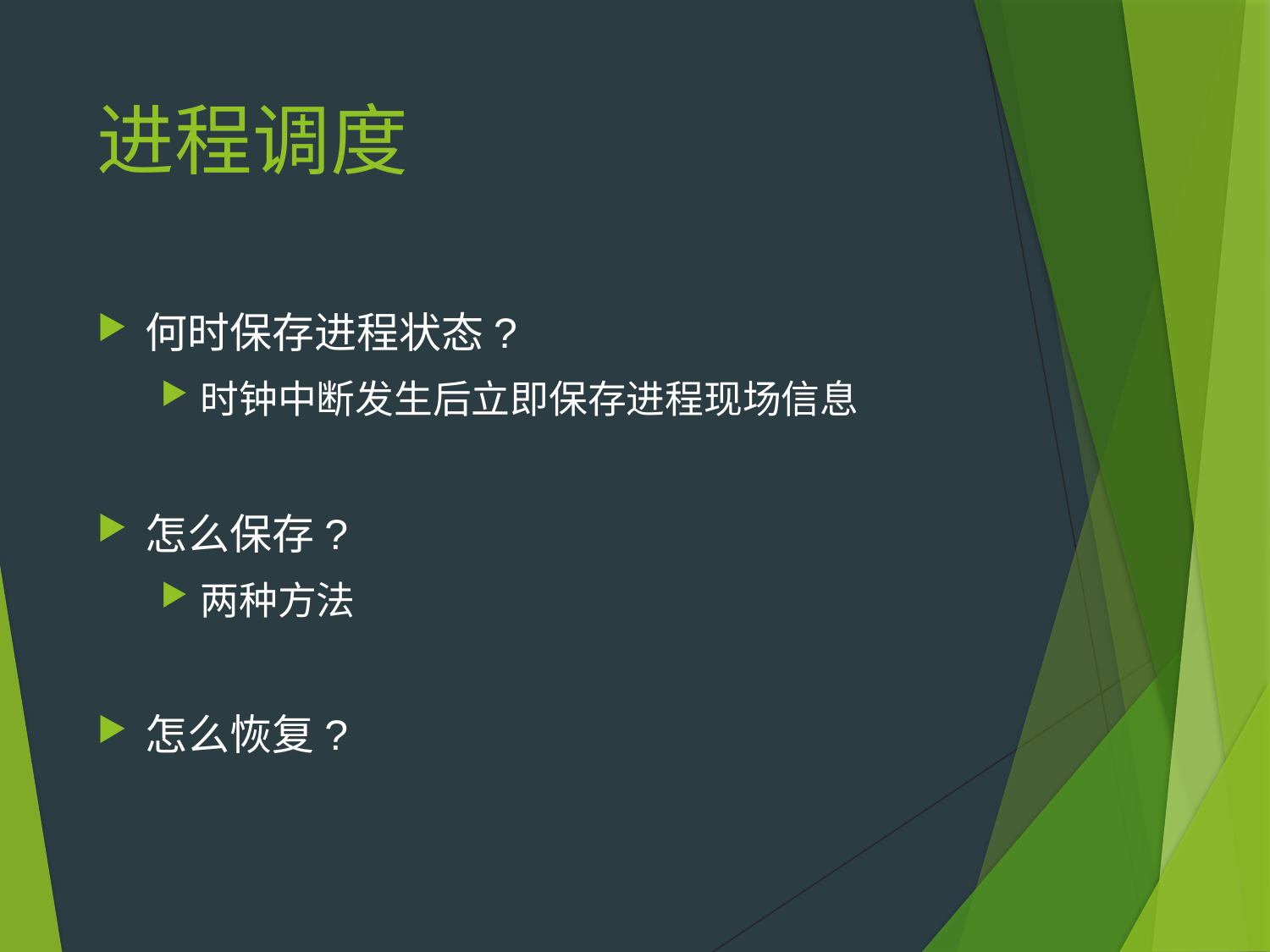

# 进程调度
何时保存进程状态?
时钟中断发生后立即保存进程现场信息

怎么保存?
两种方法

怎么恢复?